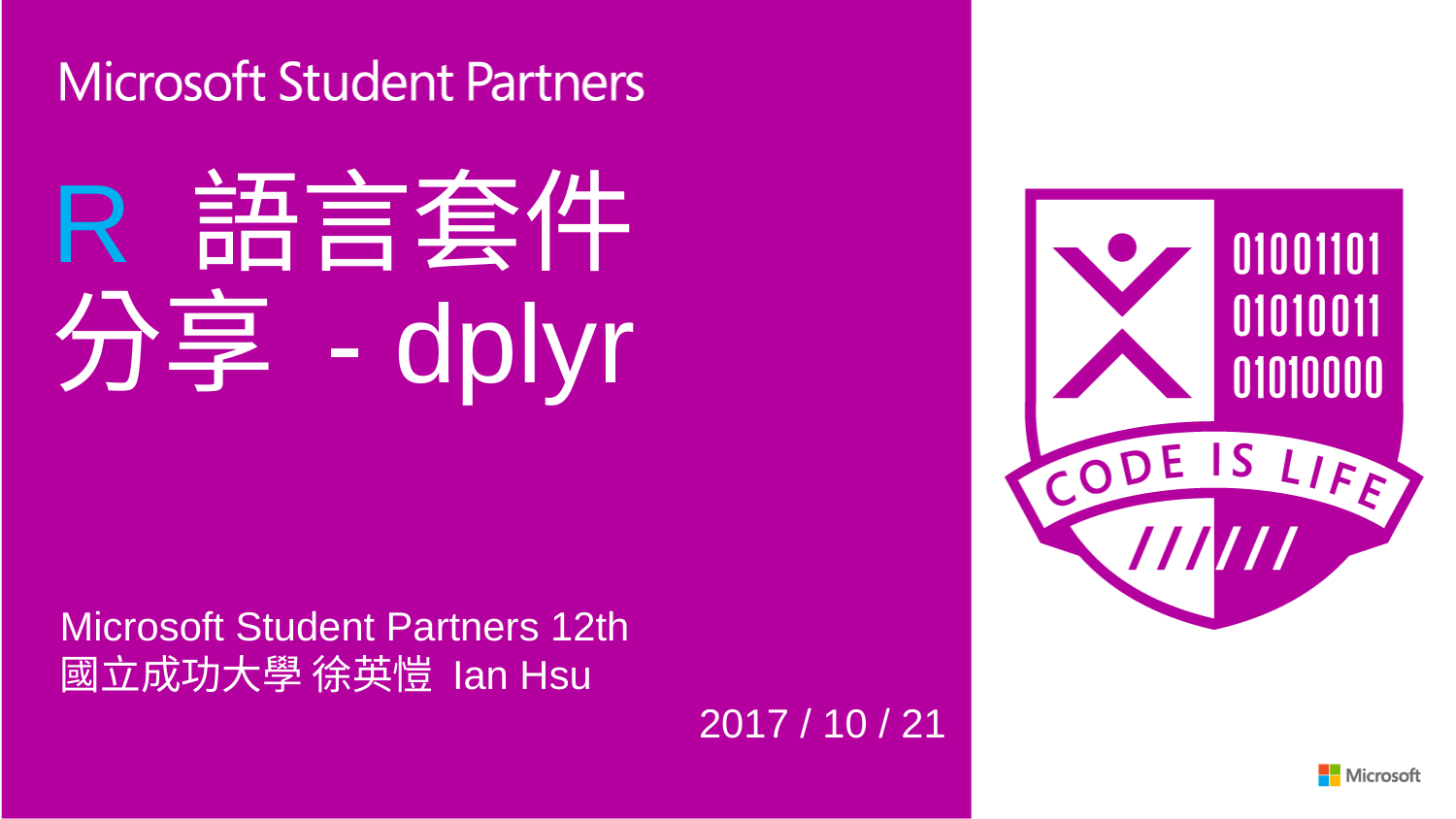

# R 語言套件 分享 - dplyr
Microsoft Student Partners 12th
國立成功大學 徐英愷 Ian Hsu
2017 / 10 / 21